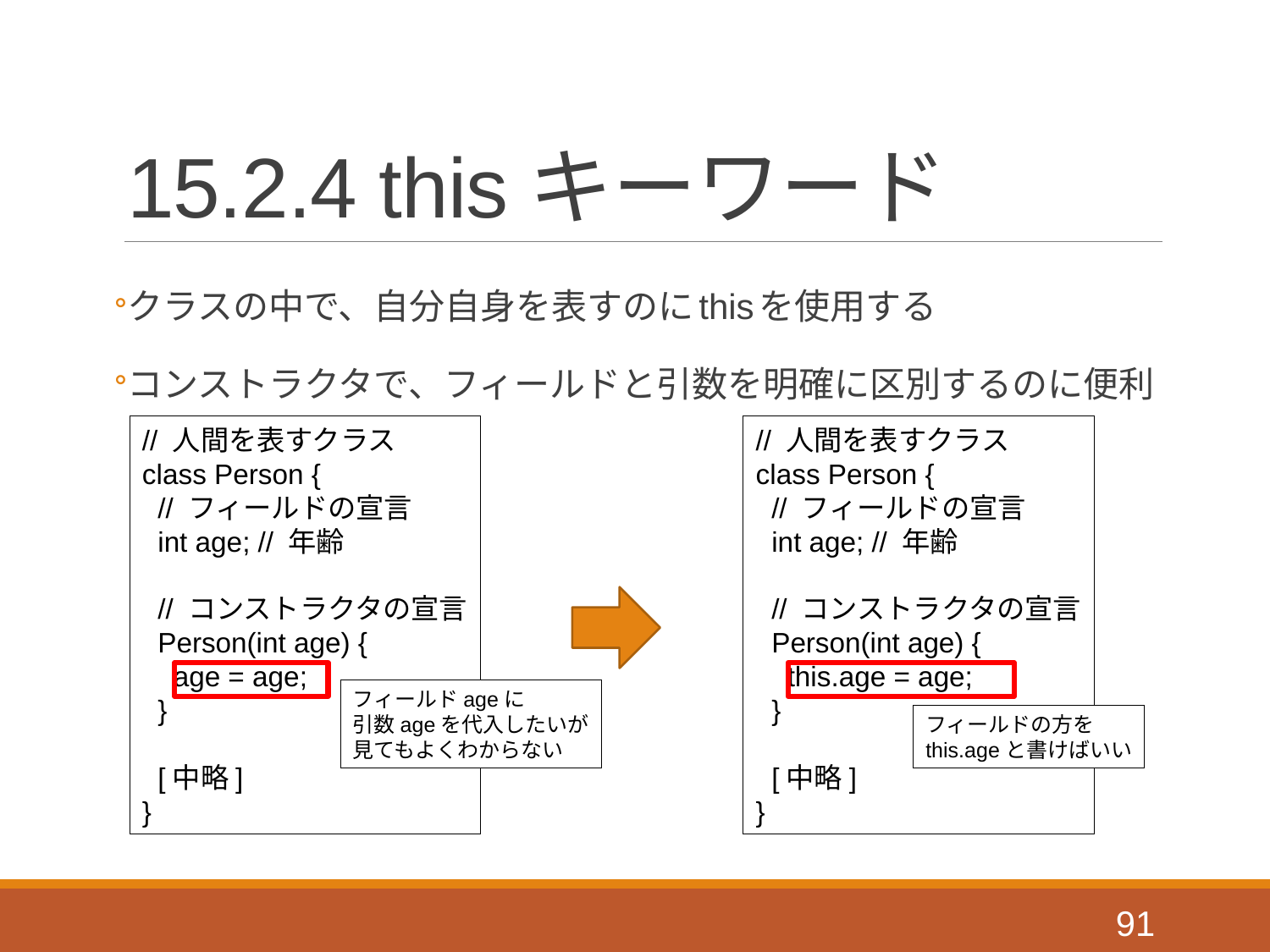

# 15.2.4 thisキーワード
クラスの中で、自分自身を表すのにthisを使用する
コンストラクタで、フィールドと引数を明確に区別するのに便利
// 人間を表すクラス
class Person {
  // フィールドの宣言
  int age; // 年齢

  // コンストラクタの宣言
  Person(int age) {
    age = age;
  }

  [中略]
}
// 人間を表すクラス
class Person {
  // フィールドの宣言
  int age; // 年齢

  // コンストラクタの宣言
  Person(int age) {
    this.age = age;
  }

  [中略]
}

フィールドageに
引数ageを代入したいが
見てもよくわからない
フィールドの方を
this.ageと書けばいい
91